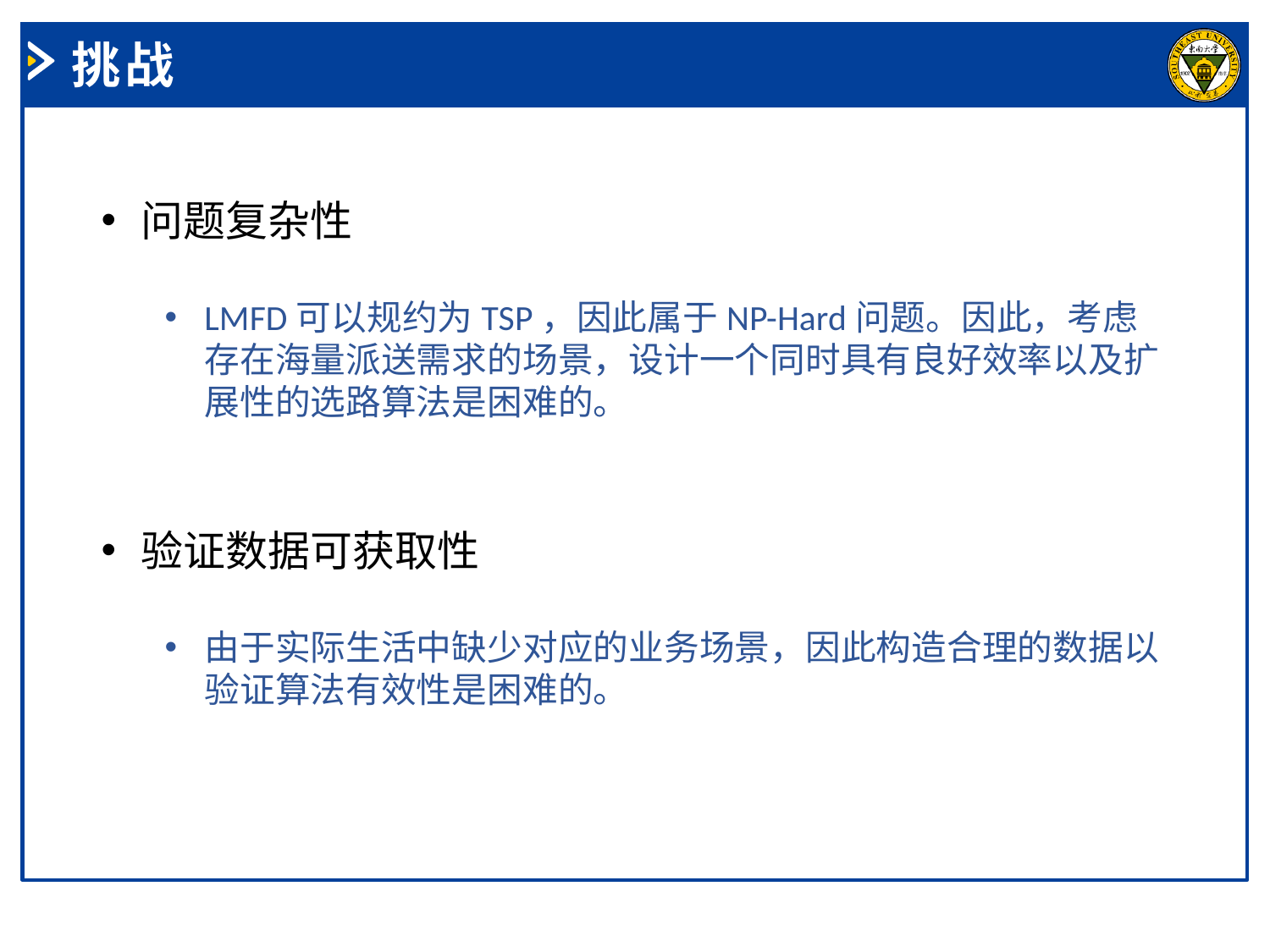

挑战
问题复杂性

LMFD可以规约为TSP，因此属于NP-Hard问题。因此，考虑存在海量派送需求的场景，设计一个同时具有良好效率以及扩展性的选路算法是困难的。

验证数据可获取性

由于实际生活中缺少对应的业务场景，因此构造合理的数据以验证算法有效性是困难的。
9